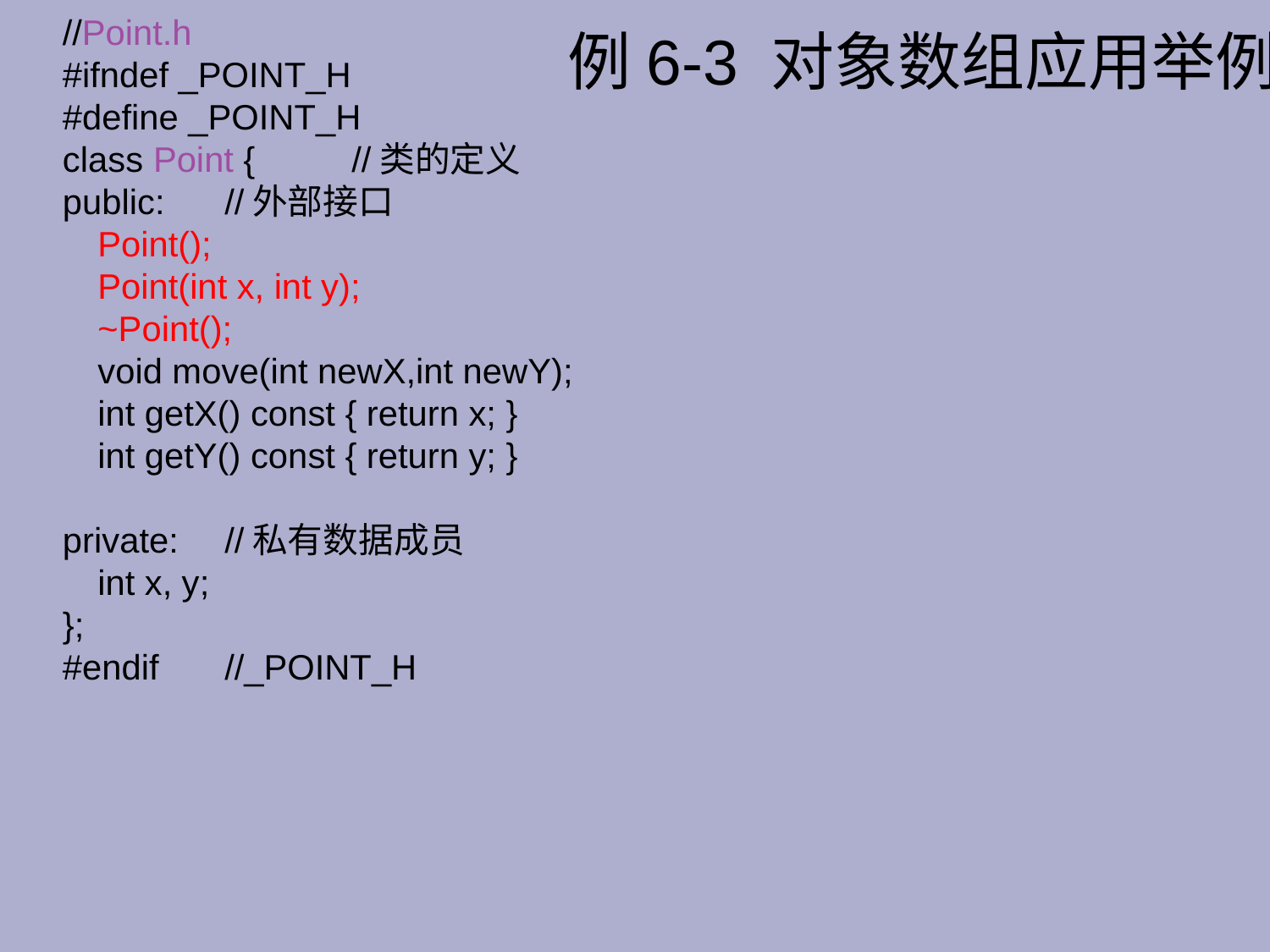

# 例6-3 对象数组应用举例
//Point.h
#ifndef _POINT_H
#define _POINT_H
class Point {	//类的定义
public:	//外部接口
	Point();
	Point(int x, int y);
	~Point();
	void move(int newX,int newY);
	int getX() const { return x; }
	int getY() const { return y; }

private:	//私有数据成员
	int x, y;
};
#endif	//_POINT_H